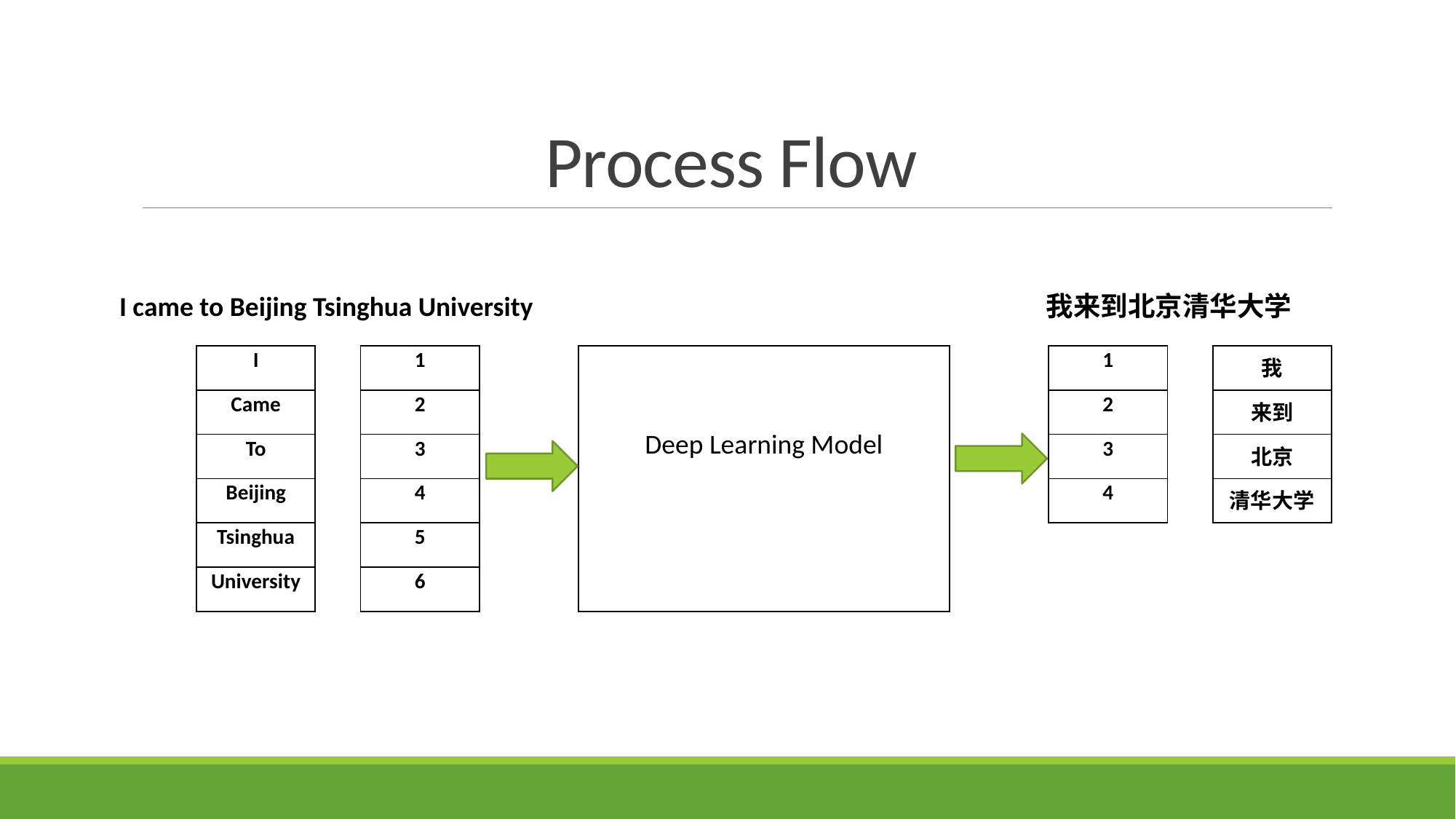

# Process Flow
I came to Beijing Tsinghua University
我来到北京清华大学
| I |
| --- |
| Came |
| To |
| Beijing |
| Tsinghua |
| University |
| 1 |
| --- |
| 2 |
| 3 |
| 4 |
| 5 |
| 6 |
| Deep Learning Model |
| --- |
| 1 |
| --- |
| 2 |
| 3 |
| 4 |
| 我 |
| --- |
| 来到 |
| 北京 |
| 清华大学 |